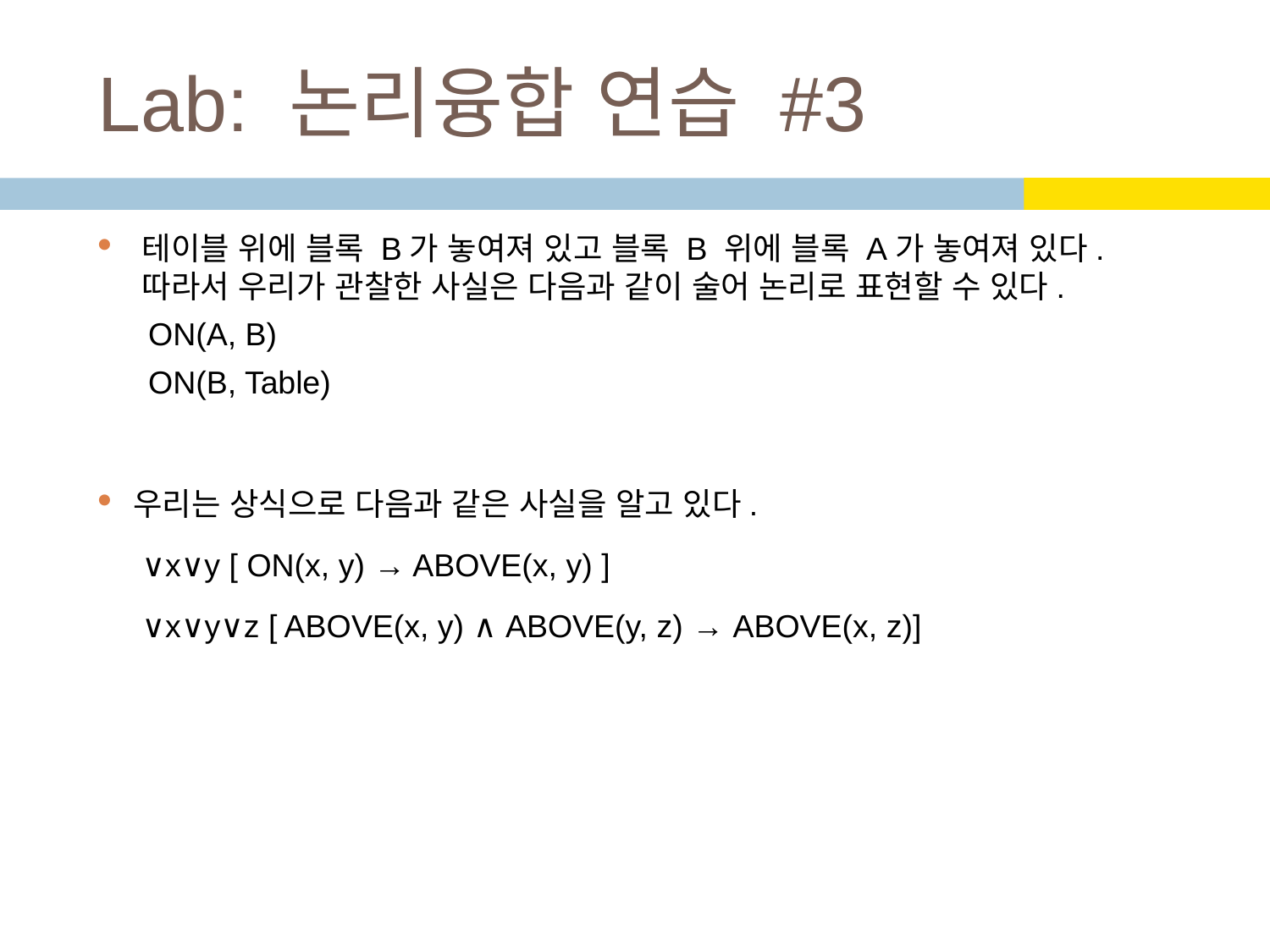

# Lab: 논리융합 연습 #3
테이블 위에 블록 B가 놓여져 있고 블록 B 위에 블록 A가 놓여져 있다. 따라서 우리가 관찰한 사실은 다음과 같이 술어 논리로 표현할 수 있다.
ON(A, B)
ON(B, Table)

 우리는 상식으로 다음과 같은 사실을 알고 있다.
∨x∨y [ ON(x, y) → ABOVE(x, y) ]
∨x∨y∨z [ ABOVE(x, y) ∧ ABOVE(y, z) → ABOVE(x, z)]